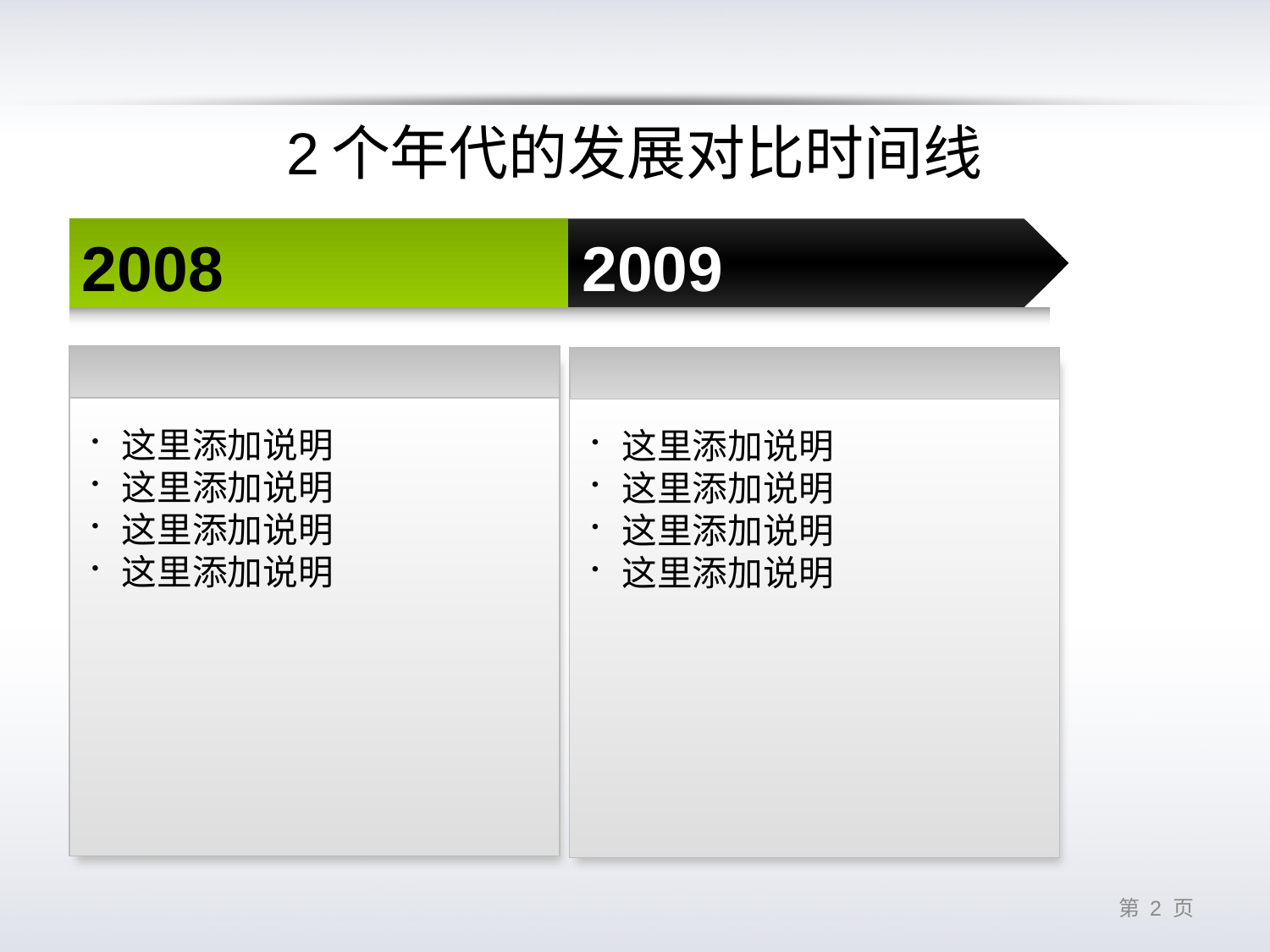

# 2个年代的发展对比时间线

2008
2009

|  |
| --- |
|  |
| --- |

这里添加说明
这里添加说明
这里添加说明
这里添加说明
这里添加说明
这里添加说明
这里添加说明
这里添加说明
第 2 页